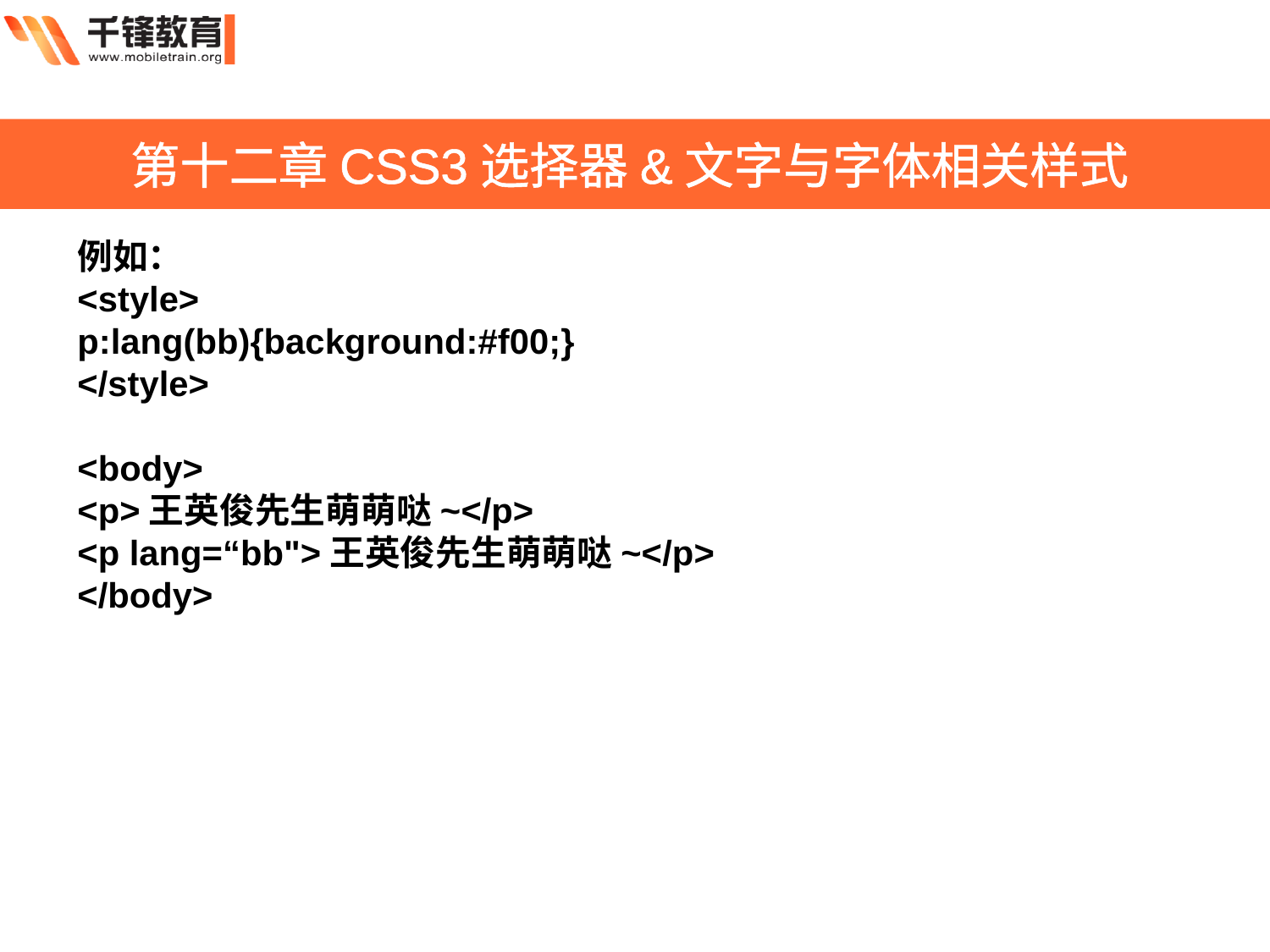

第十二章CSS3选择器&文字与字体相关样式
例如：
<style>
p:lang(bb){background:#f00;}
</style>

<body>
<p>王英俊先生萌萌哒~</p>
<p lang=“bb">王英俊先生萌萌哒~</p>
</body>